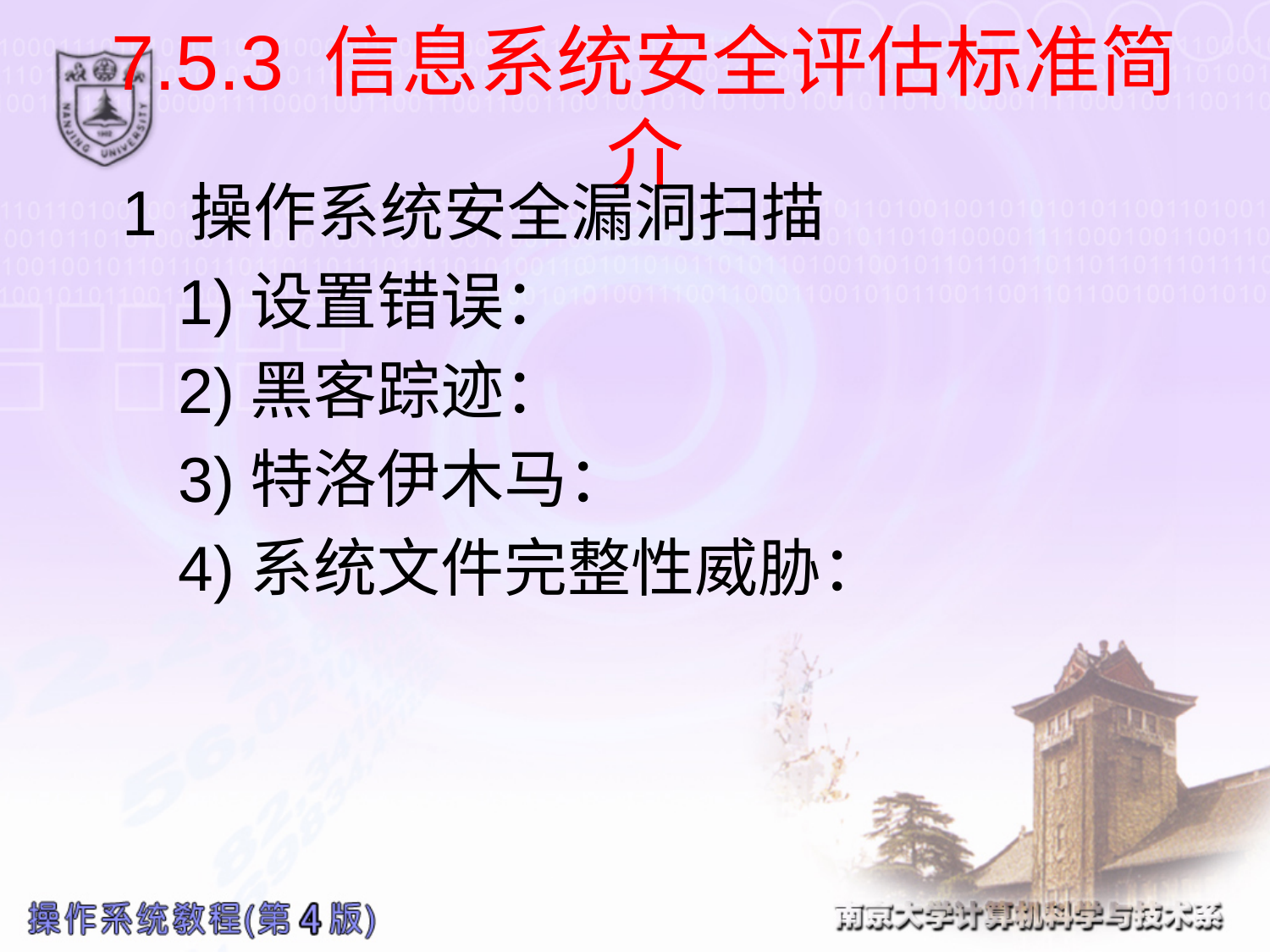

# 7.5.3 信息系统安全评估标准简介
 1 操作系统安全漏洞扫描
    1)设置错误：
    2)黑客踪迹：
    3)特洛伊木马：
    4)系统文件完整性威胁：